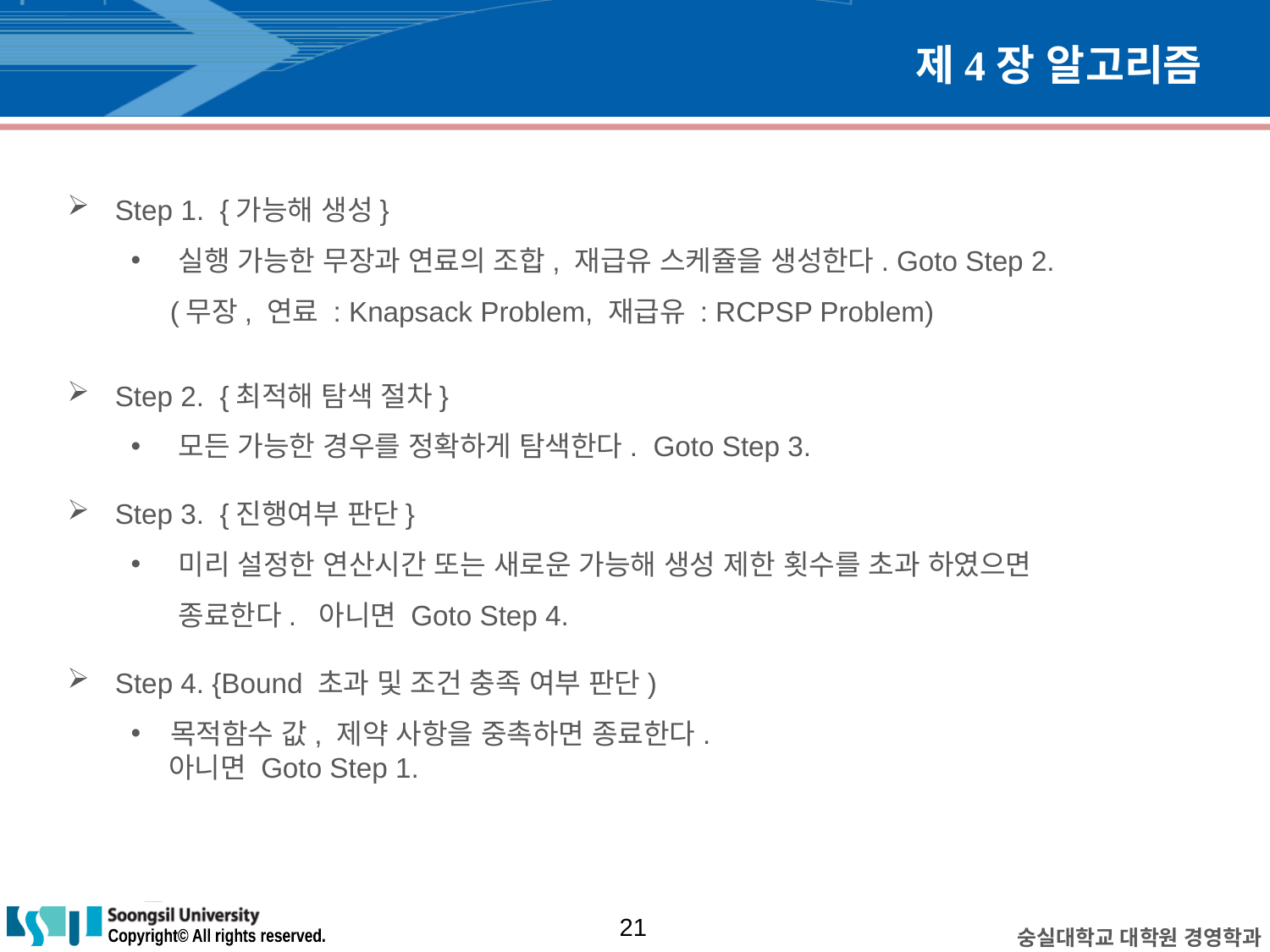

# 제4장 알고리즘
Step 1.  {가능해 생성}
실행 가능한 무장과 연료의 조합, 재급유 스케쥴을 생성한다. Goto Step 2.
     (무장, 연료 : Knapsack Problem, 재급유 : RCPSP Problem)

Step 2.  {최적해 탐색 절차}
모든 가능한 경우를 정확하게 탐색한다.  Goto Step 3.

Step 3.  {진행여부 판단}
미리 설정한 연산시간 또는 새로운 가능해 생성 제한 횟수를 초과 하였으면 종료한다.  아니면 Goto Step 4.

 Step 4. {Bound 초과 및 조건 충족 여부 판단)
목적함수 값, 제약 사항을 중촉하면 종료한다.
    아니면 Goto Step 1.